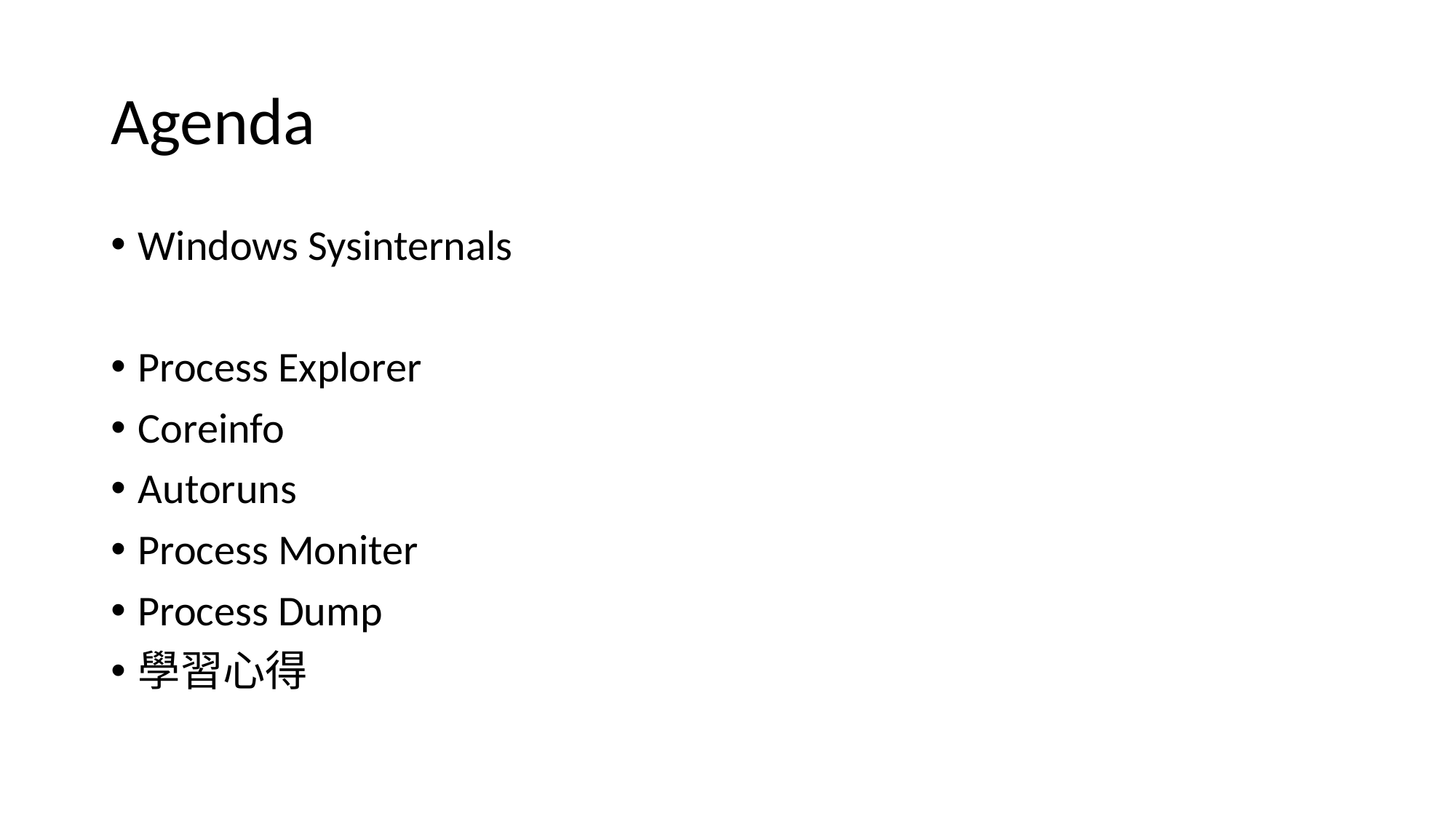

# Agenda
Windows Sysinternals

Process Explorer
Coreinfo
Autoruns
Process Moniter
Process Dump
學習心得